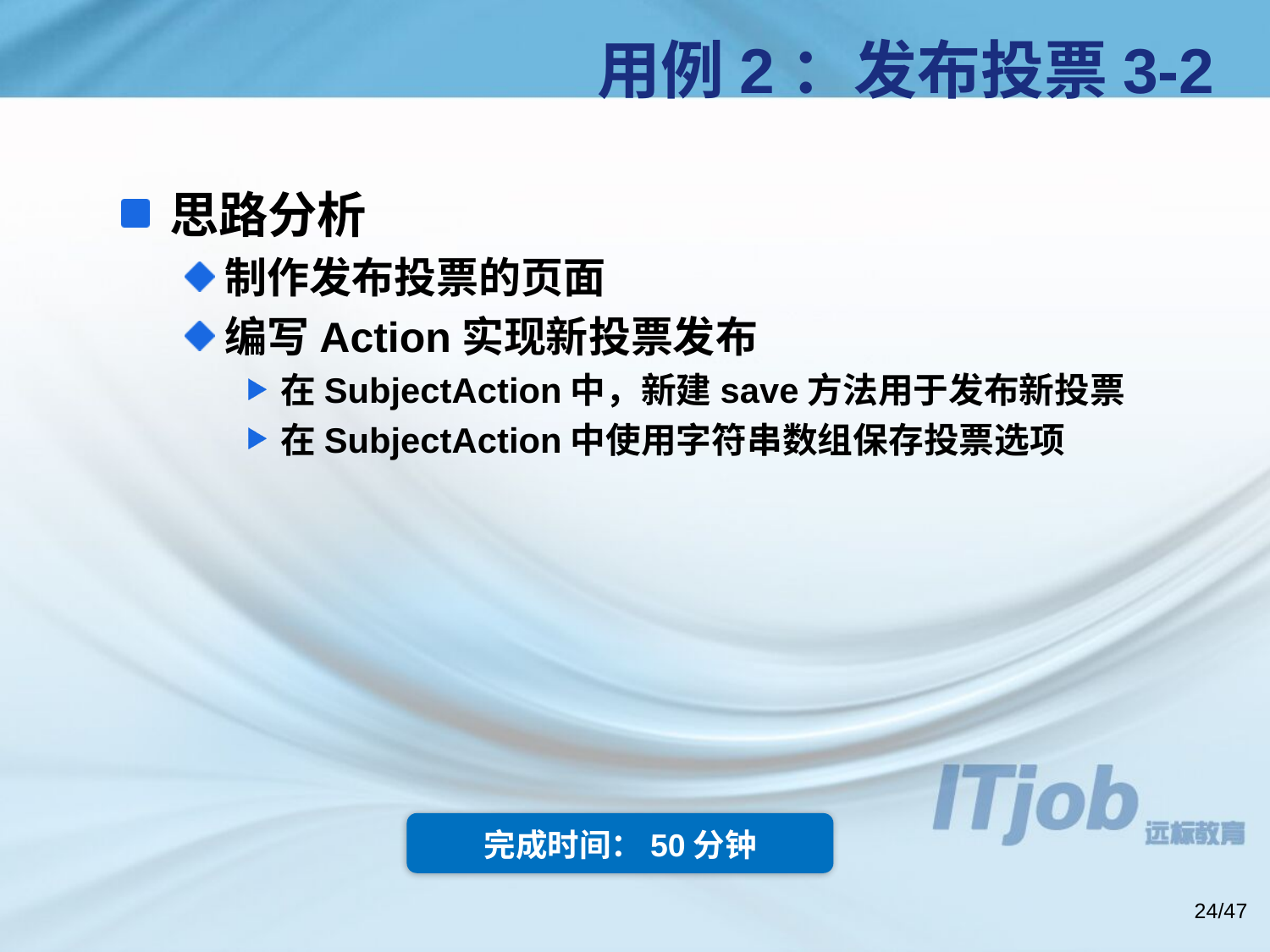

# 用例2：发布投票3-2
思路分析
制作发布投票的页面
编写Action实现新投票发布
在SubjectAction中，新建save方法用于发布新投票
在SubjectAction中使用字符串数组保存投票选项

完成时间：50分钟
24/47